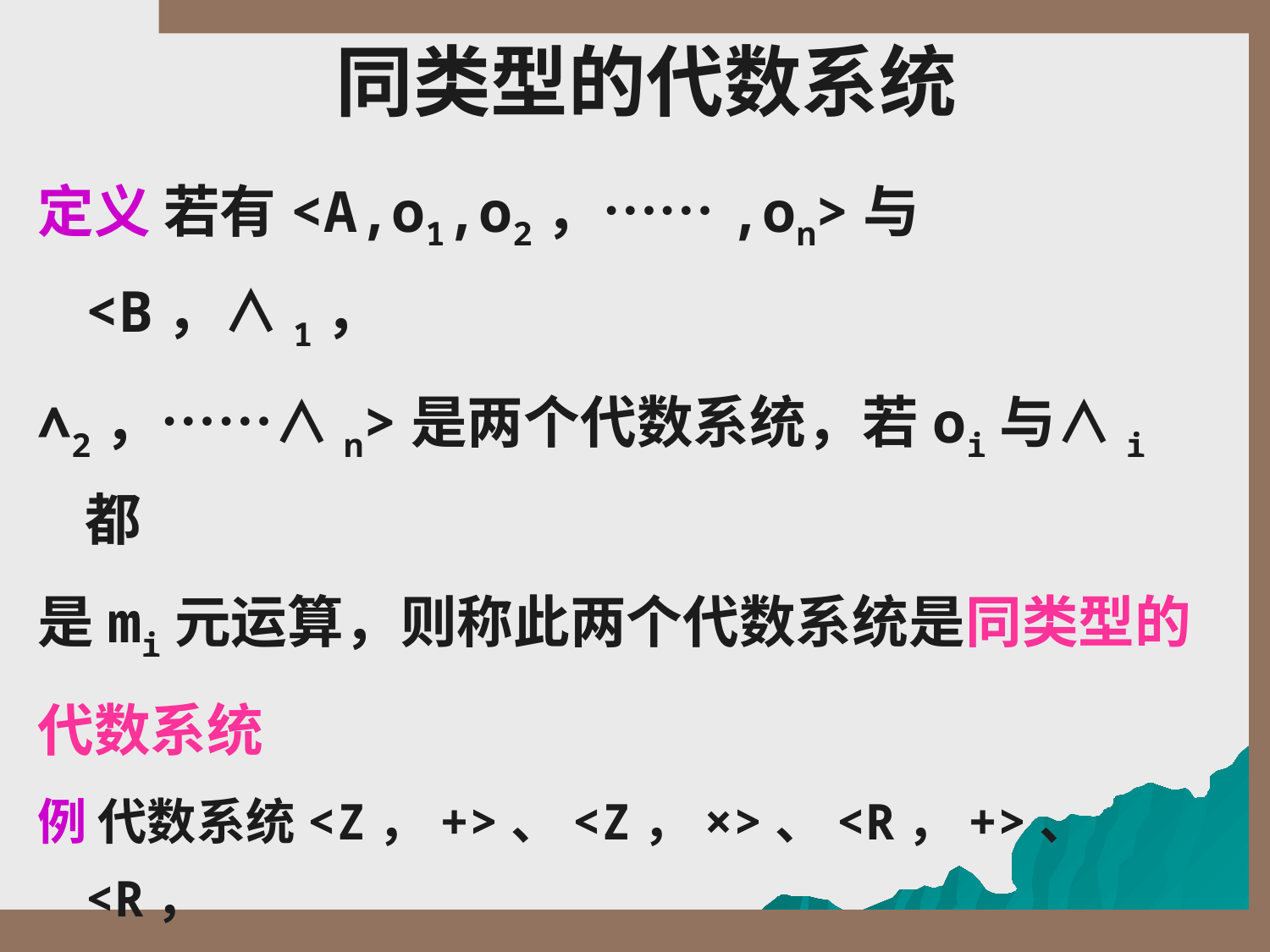

# 同类型的代数系统
定义 若有<A,о1,о2，……,оn>与<B，∧1，
∧2，……∧n>是两个代数系统，若оi与∧i都
是mi元运算，则称此两个代数系统是同类型的
代数系统。
例 代数系统<Z，+>、<Z，×>、<R，+>、 <R，
×>、<ρ(A)，∩>、<ρ(A)，∪>都是同类型的代数系
统。代数系统<Z，+，×>、<R，+，×>、<ρ(A)，
∩，∪>都是同类型的代数系统。
33